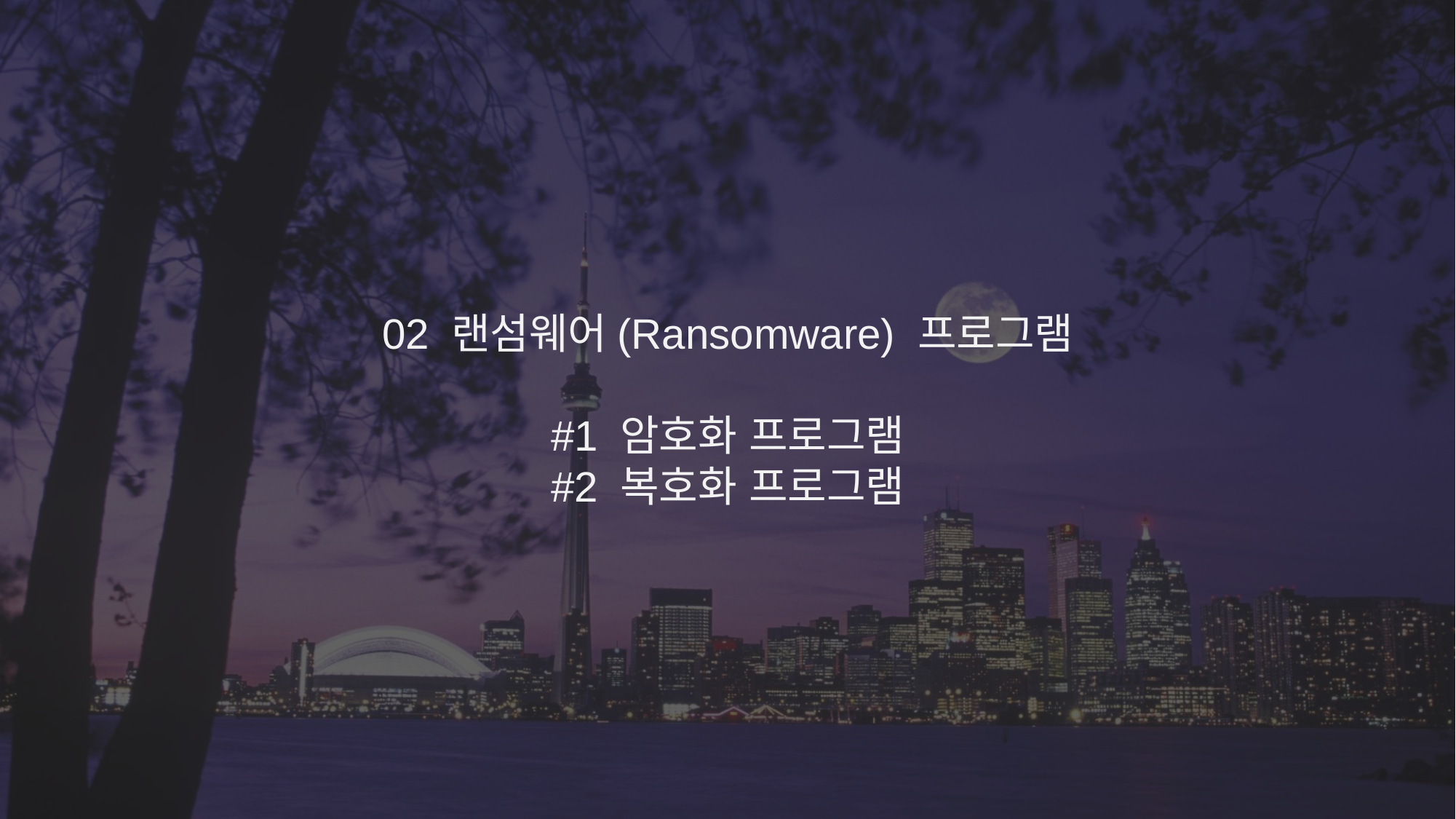

02 랜섬웨어(Ransomware) 프로그램

#1 암호화 프로그램
#2 복호화 프로그램